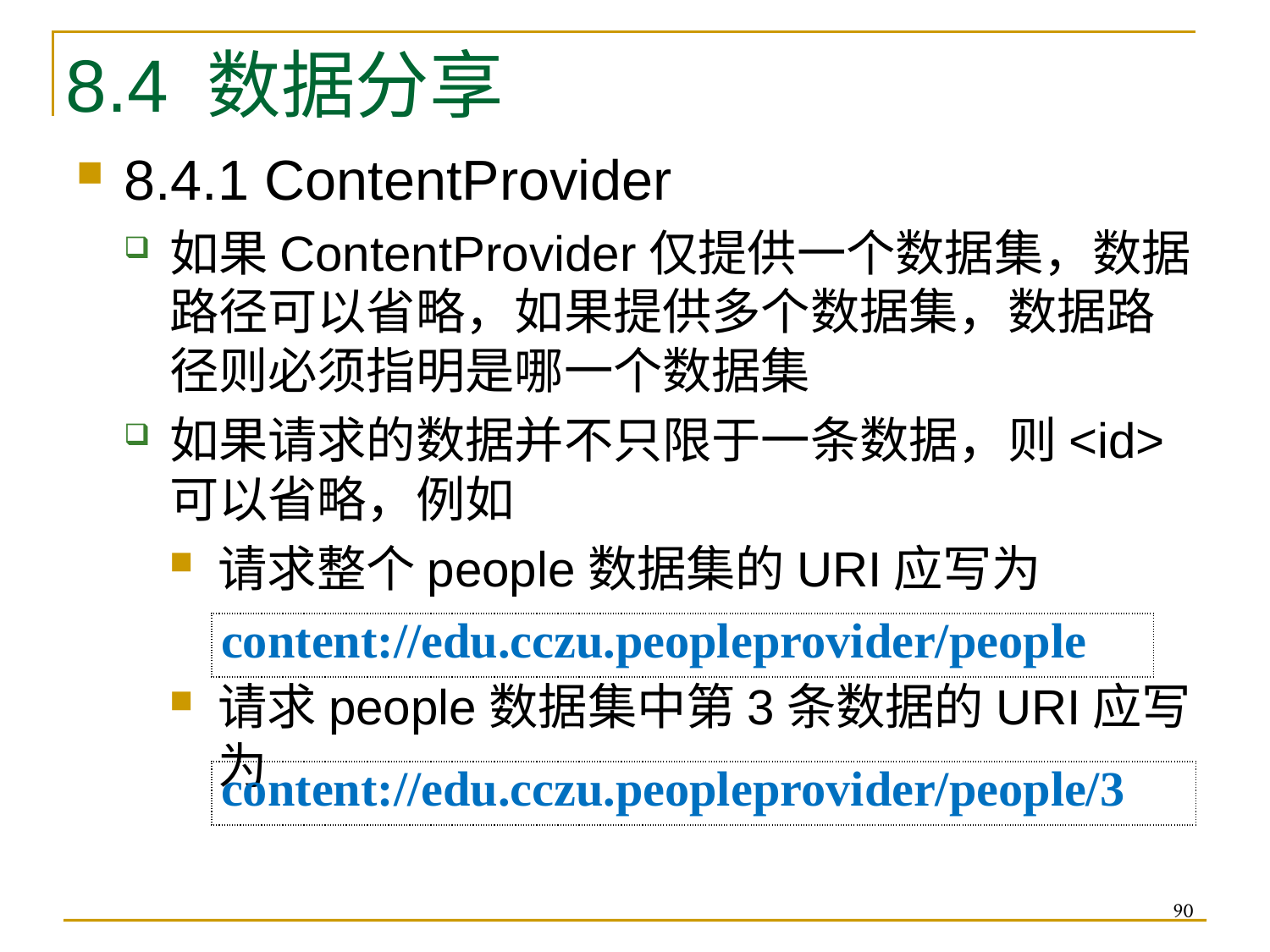

# 8.4 数据分享
8.4.1 ContentProvider
如果ContentProvider仅提供一个数据集，数据路径可以省略，如果提供多个数据集，数据路径则必须指明是哪一个数据集
如果请求的数据并不只限于一条数据，则<id>可以省略，例如
请求整个people数据集的URI应写为

请求people数据集中第3条数据的URI应写为

| content://edu.cczu.peopleprovider/people |
| --- |
| content://edu.cczu.peopleprovider/people/3 |
| --- |
90